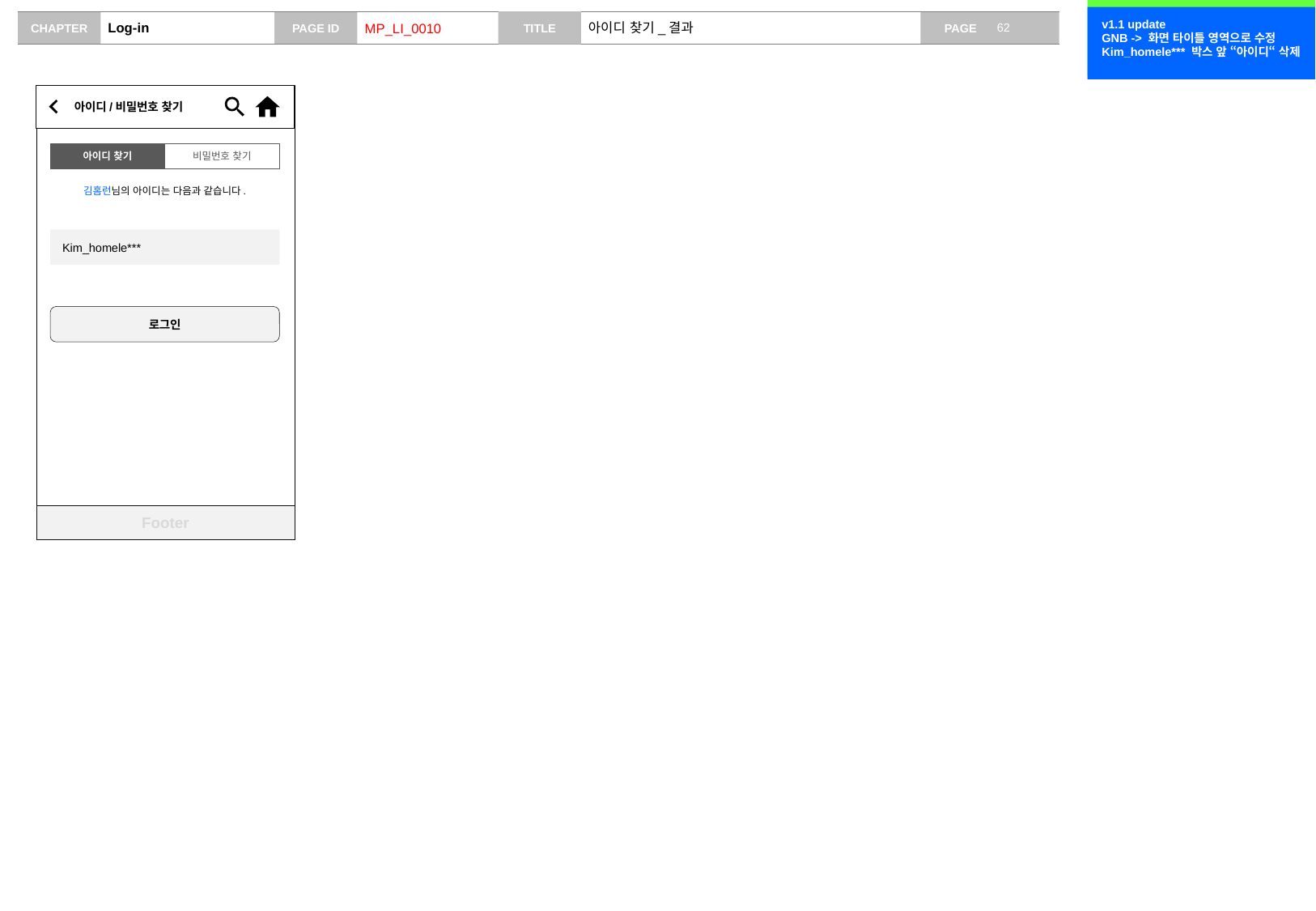

v0.5 update
모바일 화면 추가
v1.1 update
GNB -> 화면 타이틀 영역으로 수정
Kim_homele*** 박스 앞 “아이디“ 삭제

# Log-in
MP_LI_0010
아이디 찾기_결과

아이디/비밀번호 찾기

아이디 찾기
비밀번호 찾기
김홈런님의 아이디는 다음과 같습니다.
Kim_homele***
로그인
Footer